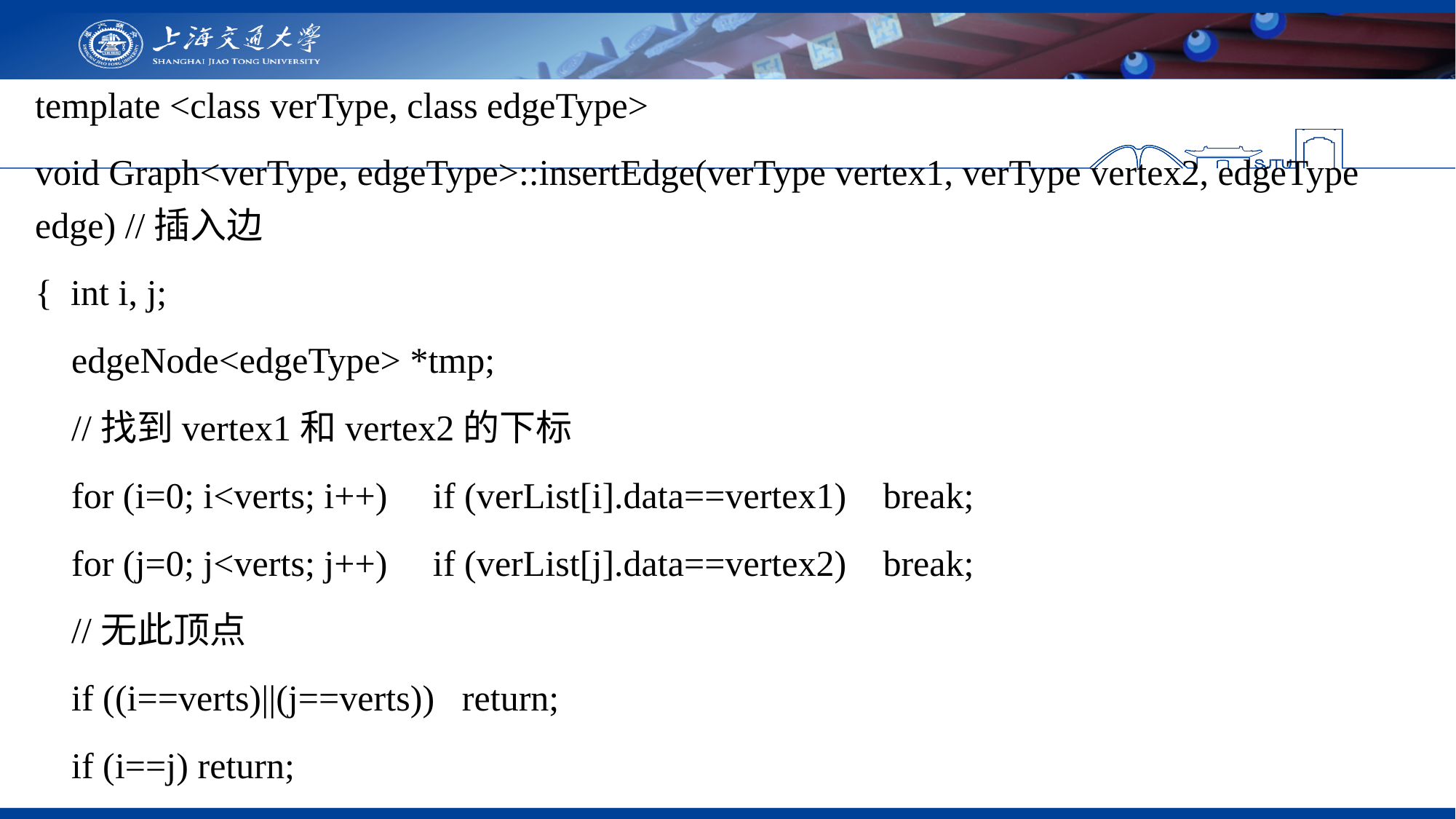

template <class verType, class edgeType>
void Graph<verType, edgeType>::insertEdge(verType vertex1, verType vertex2, edgeType edge) //插入边
{  int i, j;
    edgeNode<edgeType> *tmp;
    //找到vertex1和vertex2的下标
    for (i=0; i<verts; i++)     if (verList[i].data==vertex1)    break;
    for (j=0; j<verts; j++)     if (verList[j].data==vertex2)    break;
    //无此顶点
    if ((i==verts)||(j==verts))   return;
    if (i==j) return;